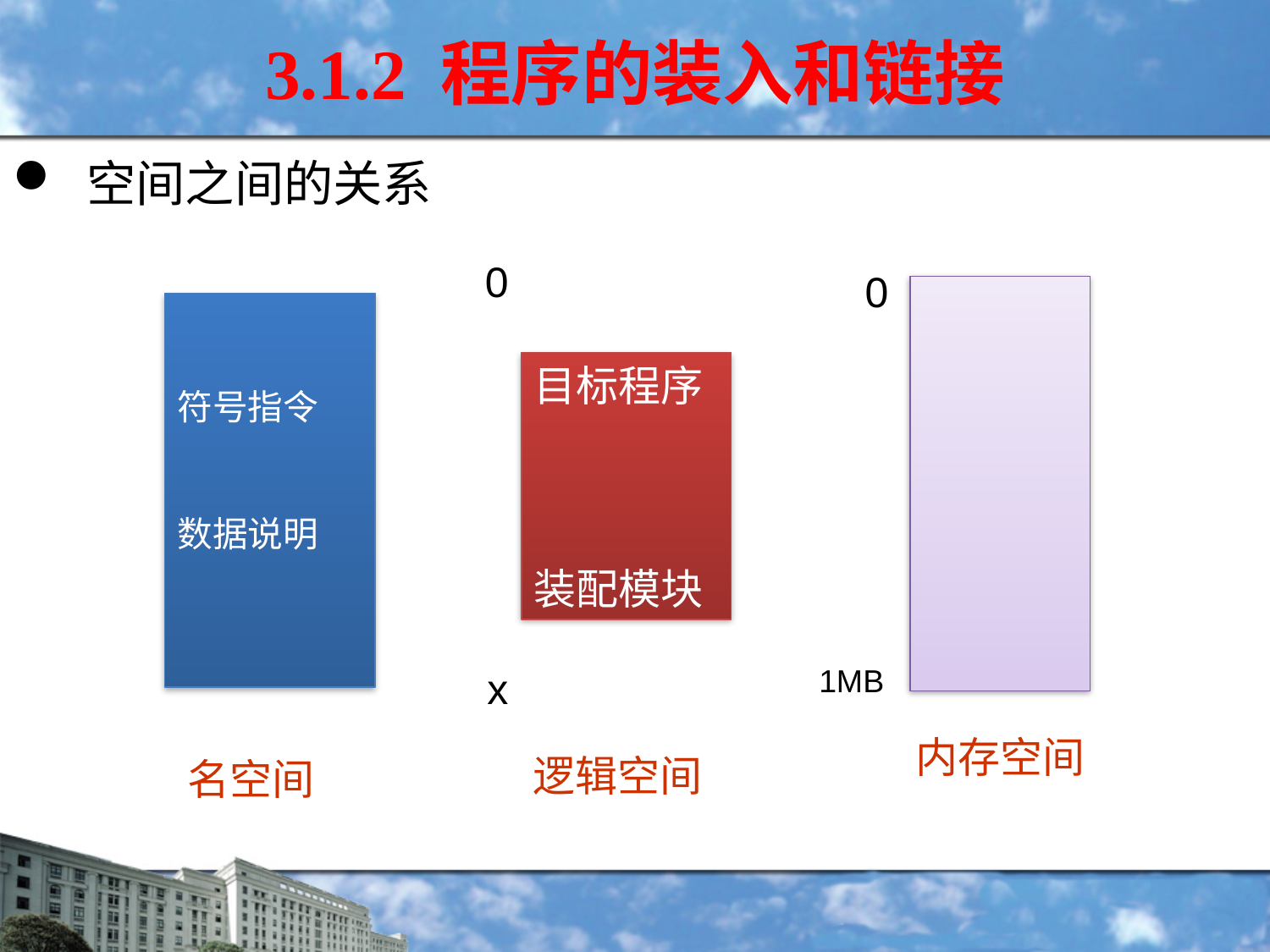

3.1.2 程序的装入和链接
空间之间的关系
0
0

目标程序

装配模块

符号指令

数据说明

1MB
x
内存空间
逻辑空间
名空间